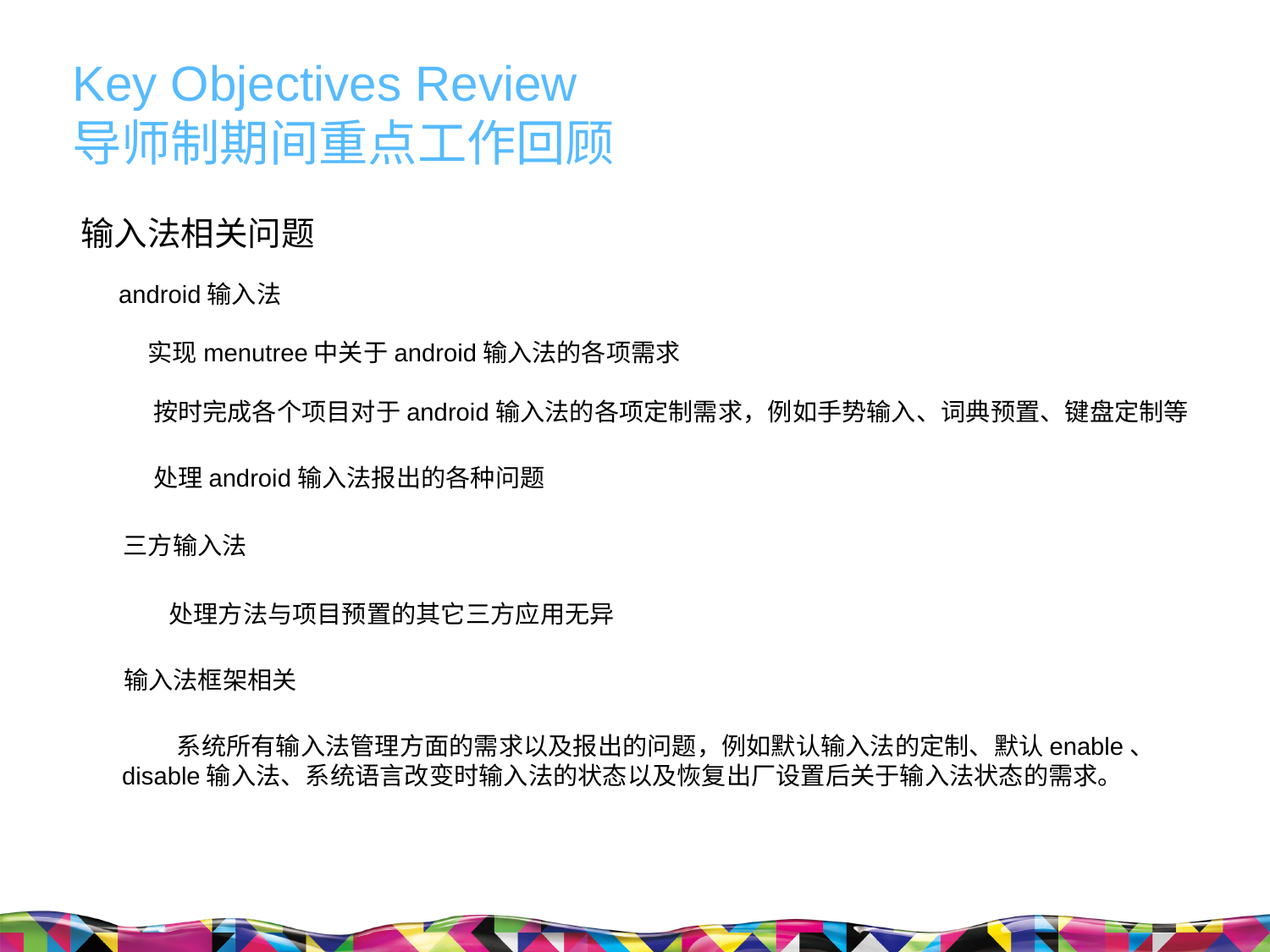

Key Objectives Review
导师制期间重点工作回顾
输入法相关问题
android输入法
实现menutree中关于android输入法的各项需求
按时完成各个项目对于android输入法的各项定制需求，例如手势输入、词典预置、键盘定制等
处理android输入法报出的各种问题
三方输入法
处理方法与项目预置的其它三方应用无异
输入法框架相关
       系统所有输入法管理方面的需求以及报出的问题，例如默认输入法的定制、默认enable、disable输入法、系统语言改变时输入法的状态以及恢复出厂设置后关于输入法状态的需求。